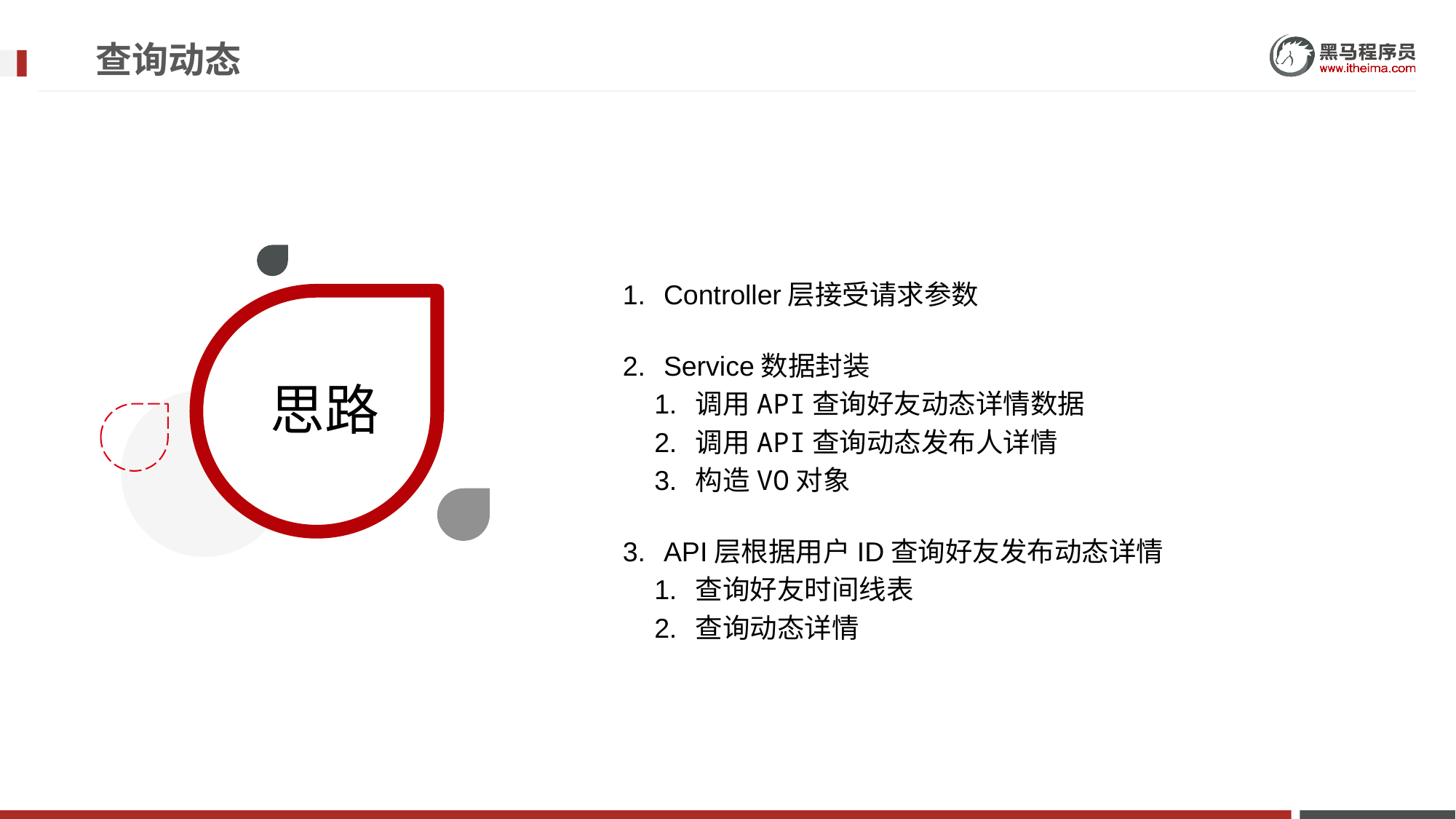

# 查询动态
Controller层接受请求参数
Service数据封装
调用API查询好友动态详情数据
调用API查询动态发布人详情
构造VO对象
API层根据用户ID查询好友发布动态详情
查询好友时间线表
查询动态详情